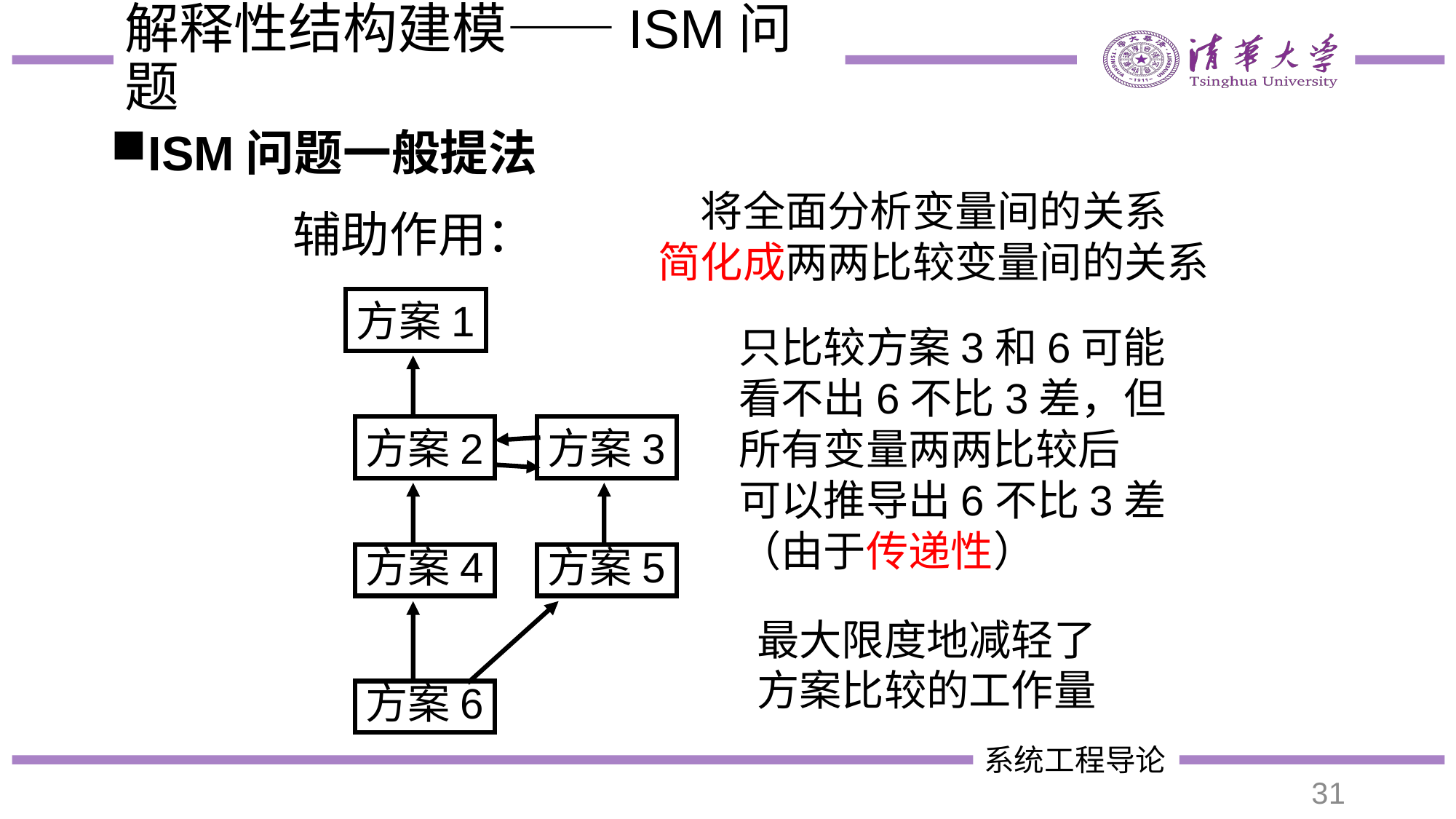

# 解释性结构建模——ISM问题
ISM问题一般提法

将全面分析变量间的关系
简化成两两比较变量间的关系
辅助作用：
方案1

方案2
方案3

方案4
方案5

方案6
只比较方案3和6可能
看不出6不比3差，但
所有变量两两比较后
可以推导出6不比3差
（由于传递性）
最大限度地减轻了
方案比较的工作量
31